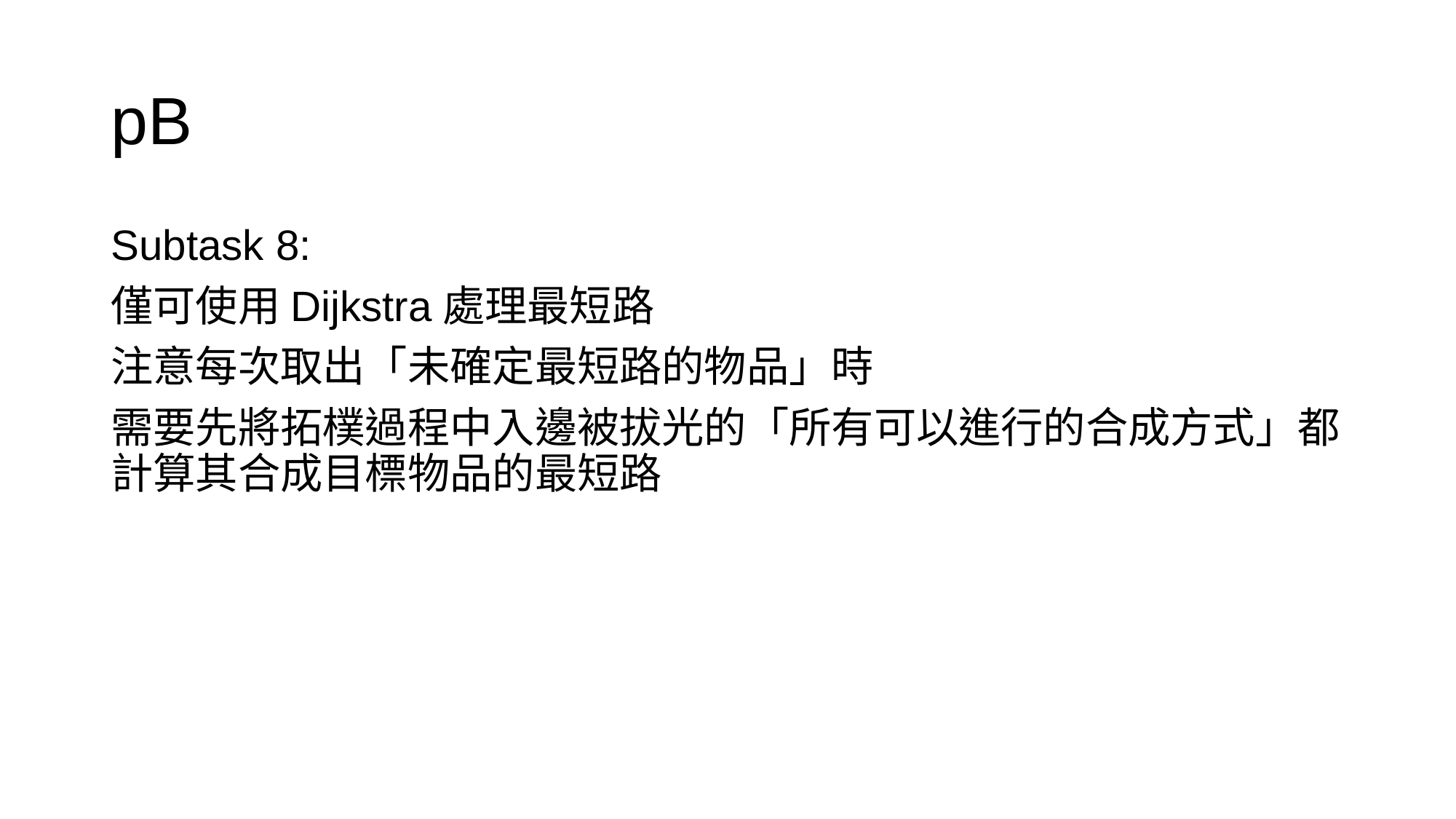

# pB
Subtask 8:
僅可使用Dijkstra處理最短路
注意每次取出「未確定最短路的物品」時
需要先將拓樸過程中入邊被拔光的「所有可以進行的合成方式」都計算其合成目標物品的最短路